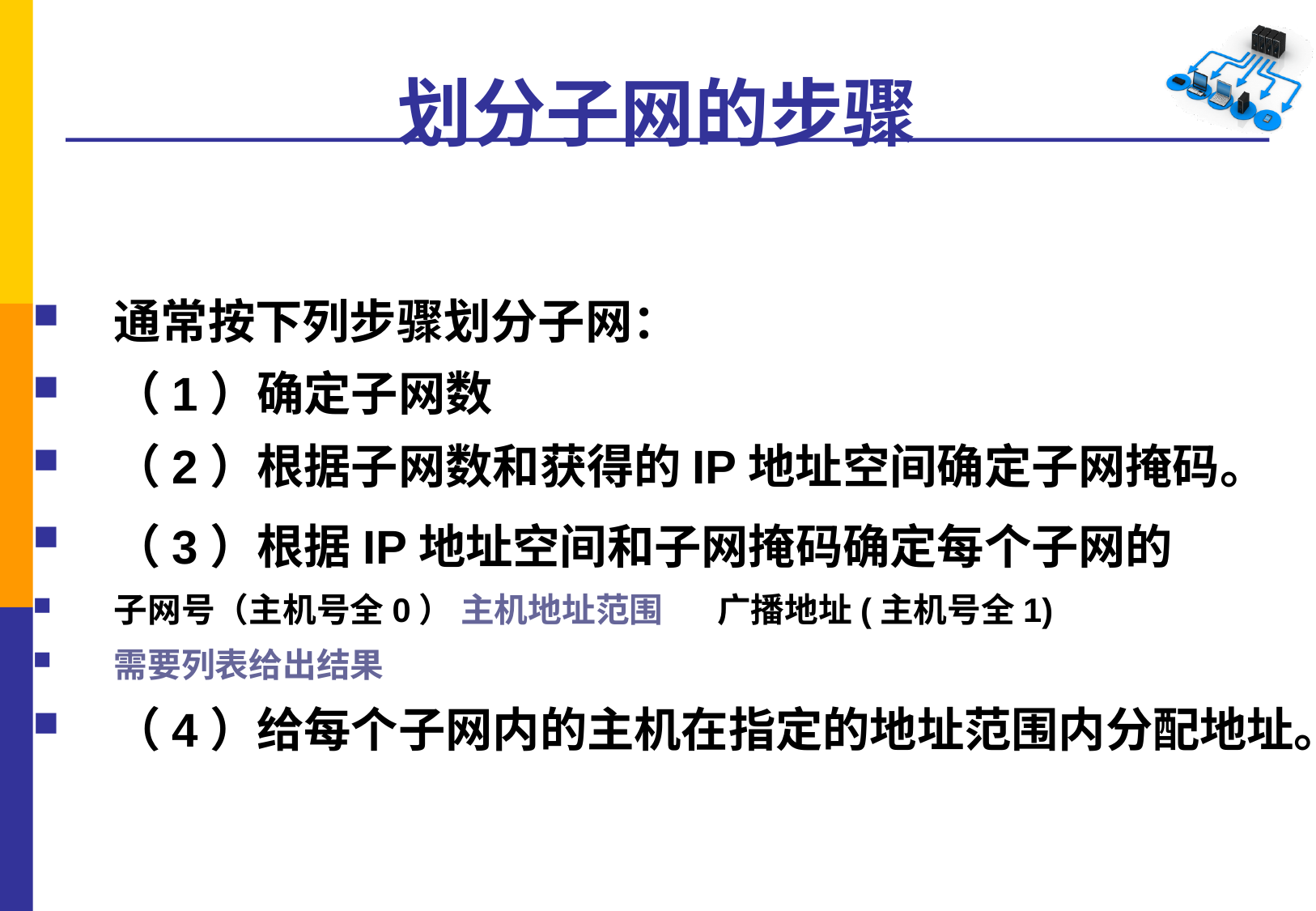

# 划分子网的步骤
通常按下列步骤划分子网：
（1）确定子网数
（2）根据子网数和获得的IP地址空间确定子网掩码。
（3）根据IP地址空间和子网掩码确定每个子网的
子网号（主机号全0） 主机地址范围       广播地址(主机号全1)
需要列表给出结果
（4）给每个子网内的主机在指定的地址范围内分配地址。